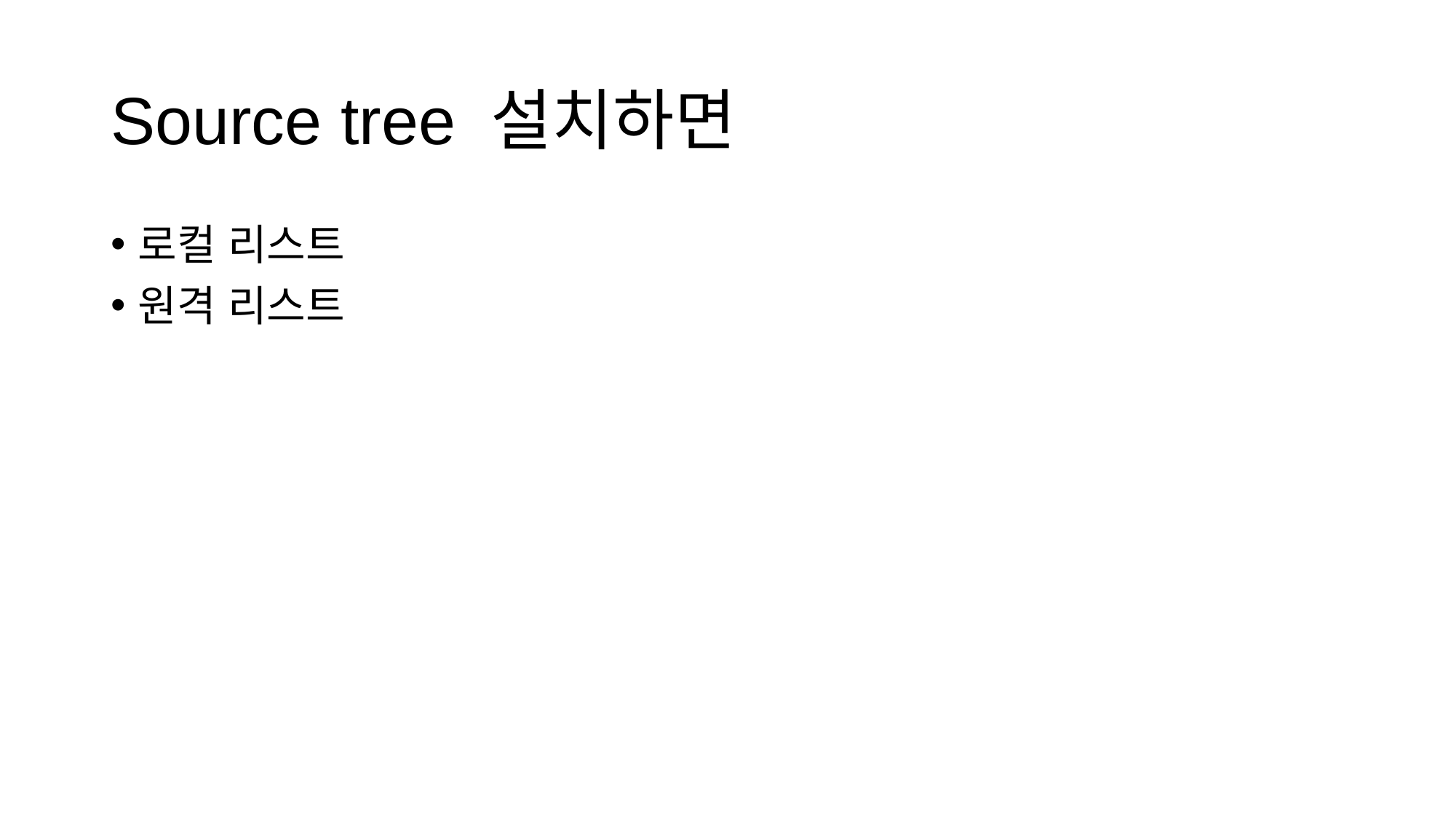

# Source tree 설치하면
로컬 리스트
원격 리스트